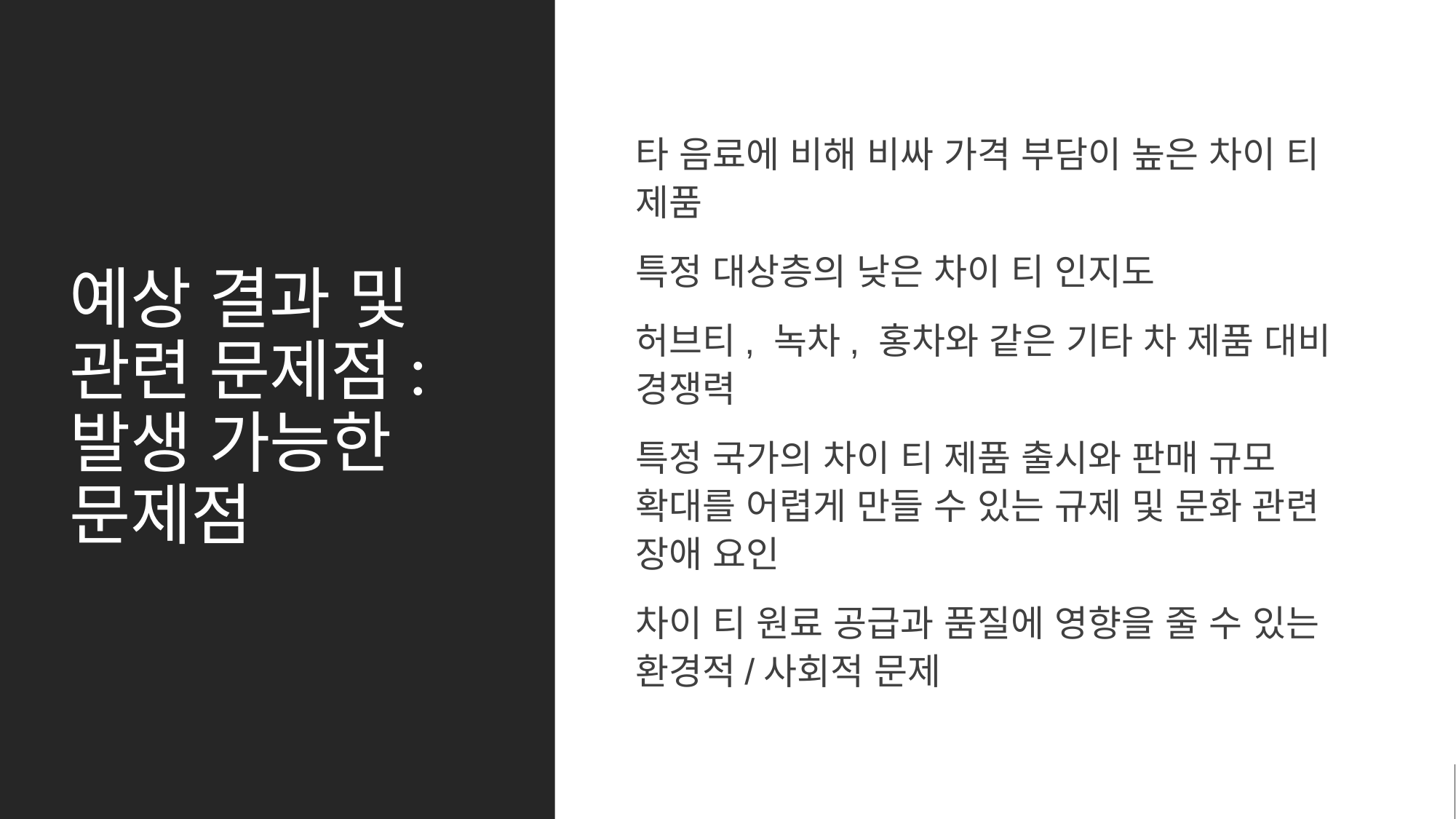

# 예상 결과 및 관련 문제점: 발생 가능한 문제점
타 음료에 비해 비싸 가격 부담이 높은 차이 티 제품
특정 대상층의 낮은 차이 티 인지도
허브티, 녹차, 홍차와 같은 기타 차 제품 대비 경쟁력
특정 국가의 차이 티 제품 출시와 판매 규모 확대를 어렵게 만들 수 있는 규제 및 문화 관련 장애 요인
차이 티 원료 공급과 품질에 영향을 줄 수 있는 환경적/사회적 문제